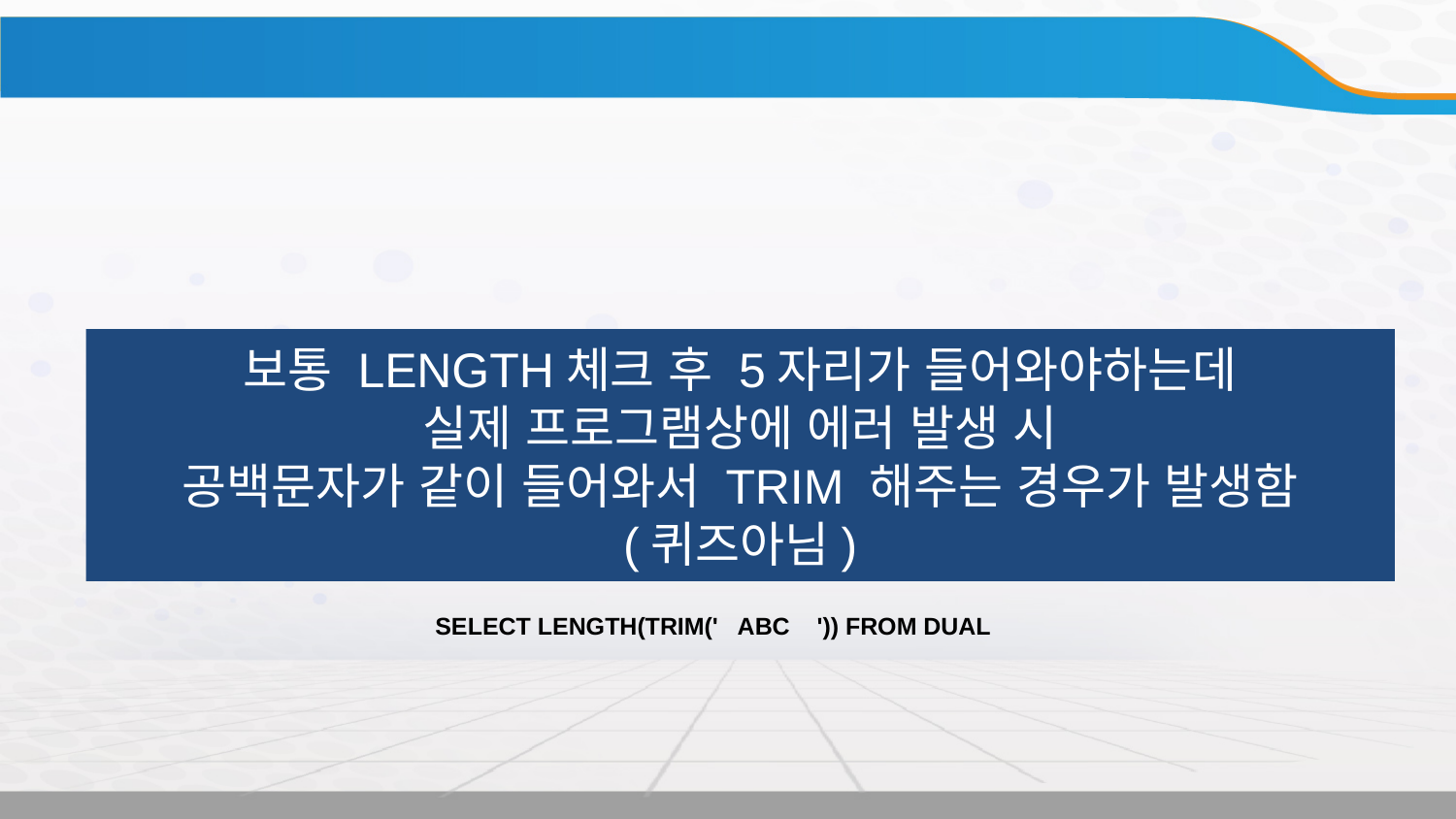

보통 LENGTH체크 후 5자리가 들어와야하는데
실제 프로그램상에 에러 발생 시
공백문자가 같이 들어와서 TRIM 해주는 경우가 발생함
(퀴즈아님)
SELECT LENGTH(TRIM('   ABC    ')) FROM DUAL